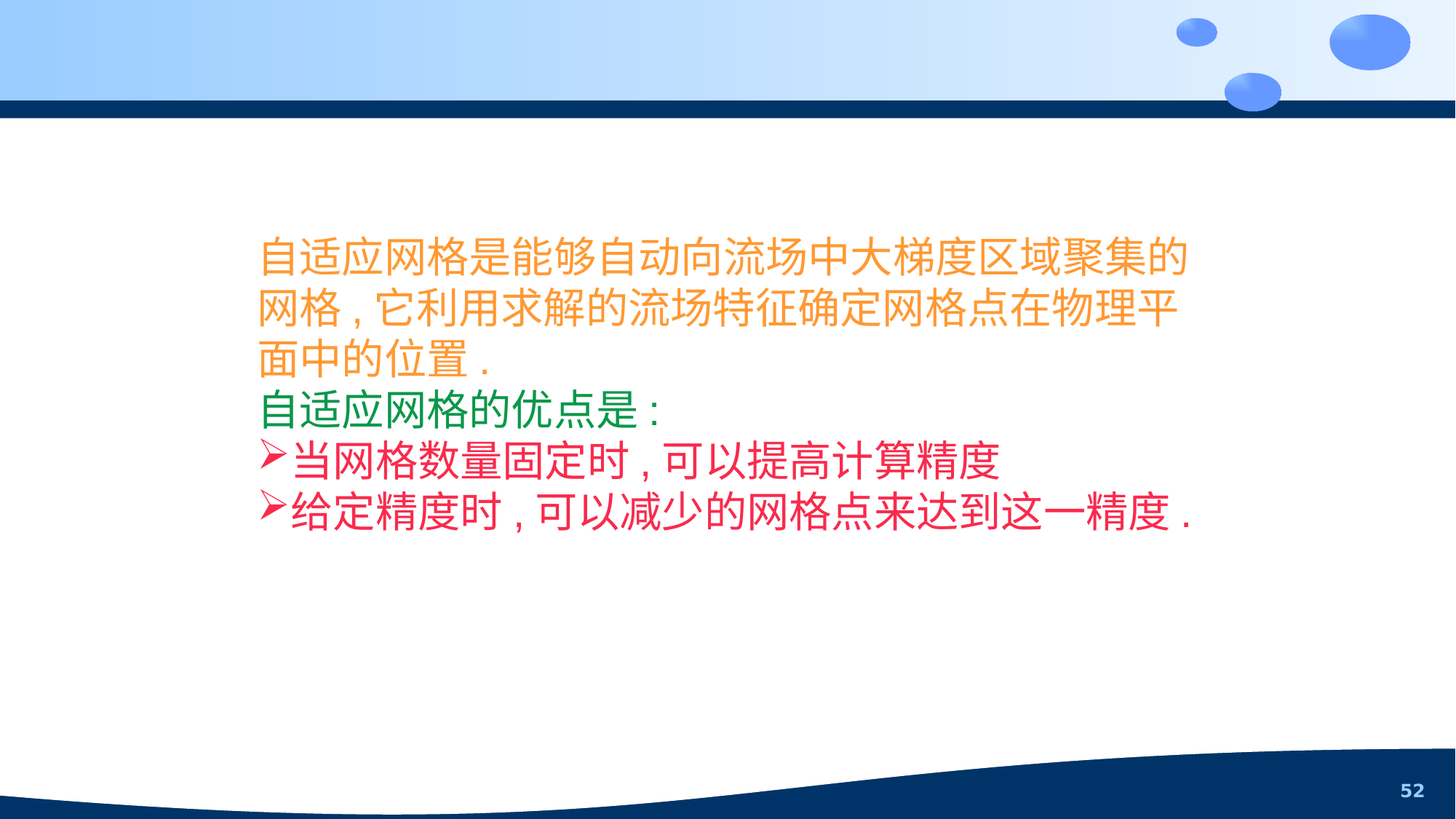

52
自适应网格是能够自动向流场中大梯度区域聚集的网格,它利用求解的流场特征确定网格点在物理平面中的位置.
自适应网格的优点是:
当网格数量固定时,可以提高计算精度
给定精度时,可以减少的网格点来达到这一精度.
亨韭疽怪否衍待蹋至熟尘纶逛看刽美狐消朗篮憨丸丽一铅岁栓消歌窜担浇第五章网格生成与坐标变换第五章网格生成与坐标变换